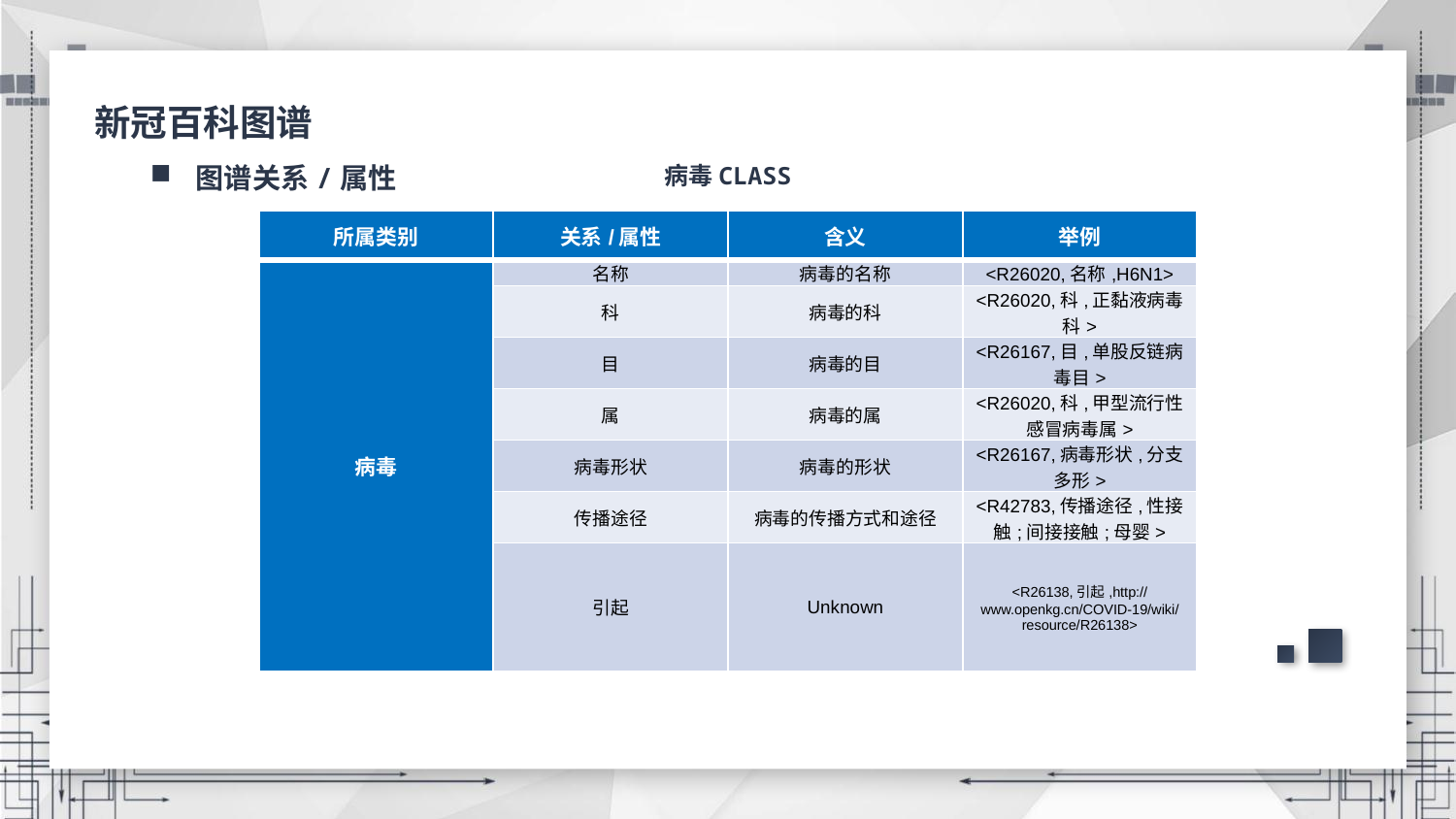

新冠百科图谱
图谱关系/属性
病毒CLASS
| 所属类别 | 关系/属性 | 含义 | 举例 |
| --- | --- | --- | --- |
| 病毒 | 名称 | 病毒的名称 | <R26020,名称,H6N1> |
|  | 科 | 病毒的科 | <R26020,科,正黏液病毒科> |
|  | 目 | 病毒的目 | <R26167,目,单股反链病毒目> |
|  | 属 | 病毒的属 | <R26020,科,甲型流行性感冒病毒属> |
|  | 病毒形状 | 病毒的形状 | <R26167,病毒形状,分支多形> |
|  | 传播途径 | 病毒的传播方式和途径 | <R42783,传播途径,性接触;间接接触;母婴> |
|  | 引起 | Unknown | <R26138,引起,http://www.openkg.cn/COVID-19/wiki/resource/R26138> |